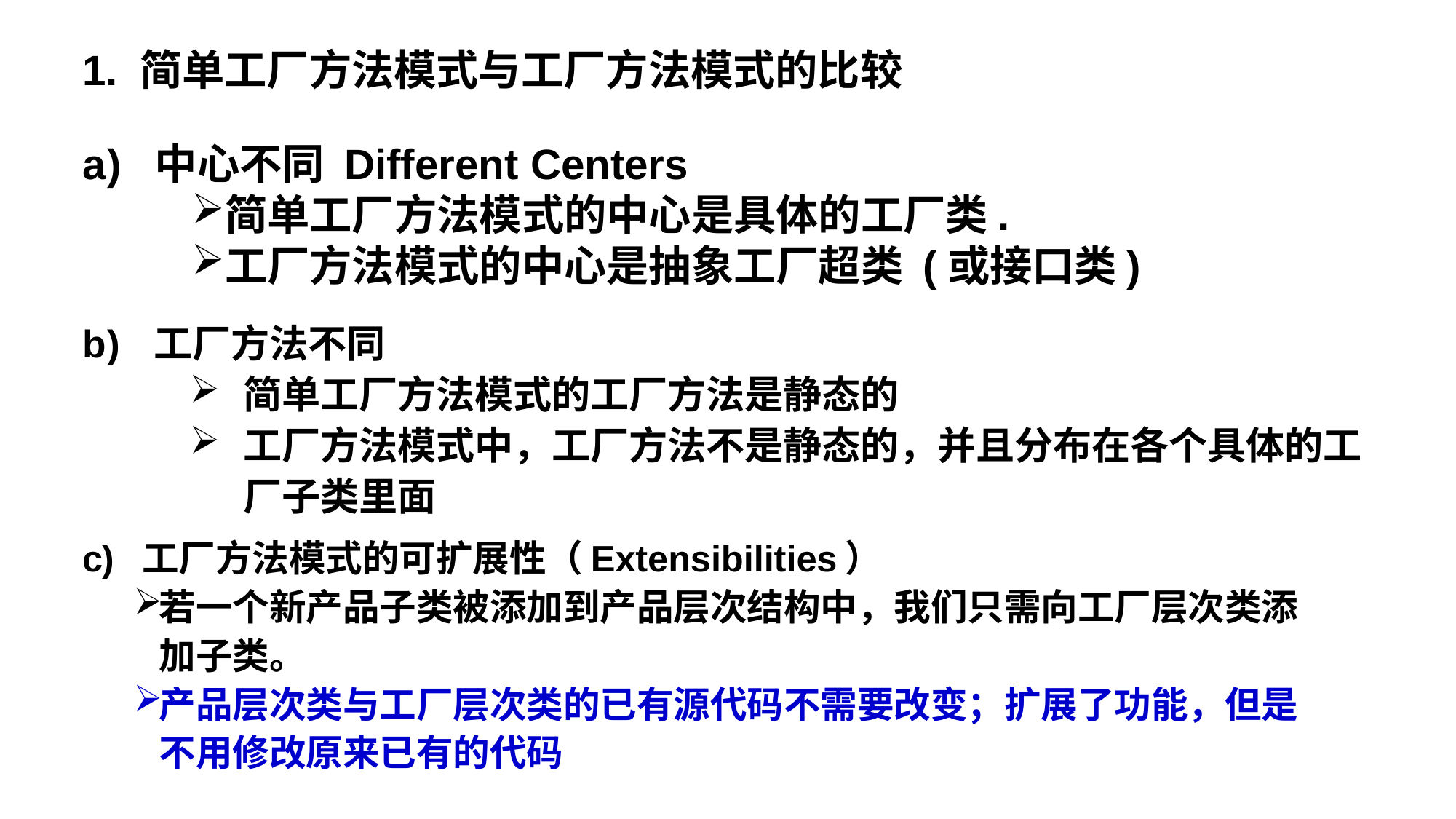

# 1. 简单工厂方法模式与工厂方法模式的比较
中心不同 Different Centers
简单工厂方法模式的中心是具体的工厂类.
工厂方法模式的中心是抽象工厂超类 (或接口类)
工厂方法不同
简单工厂方法模式的工厂方法是静态的
工厂方法模式中，工厂方法不是静态的，并且分布在各个具体的工厂子类里面
工厂方法模式的可扩展性（Extensibilities）
若一个新产品子类被添加到产品层次结构中，我们只需向工厂层次类添加子类。
产品层次类与工厂层次类的已有源代码不需要改变；扩展了功能，但是不用修改原来已有的代码